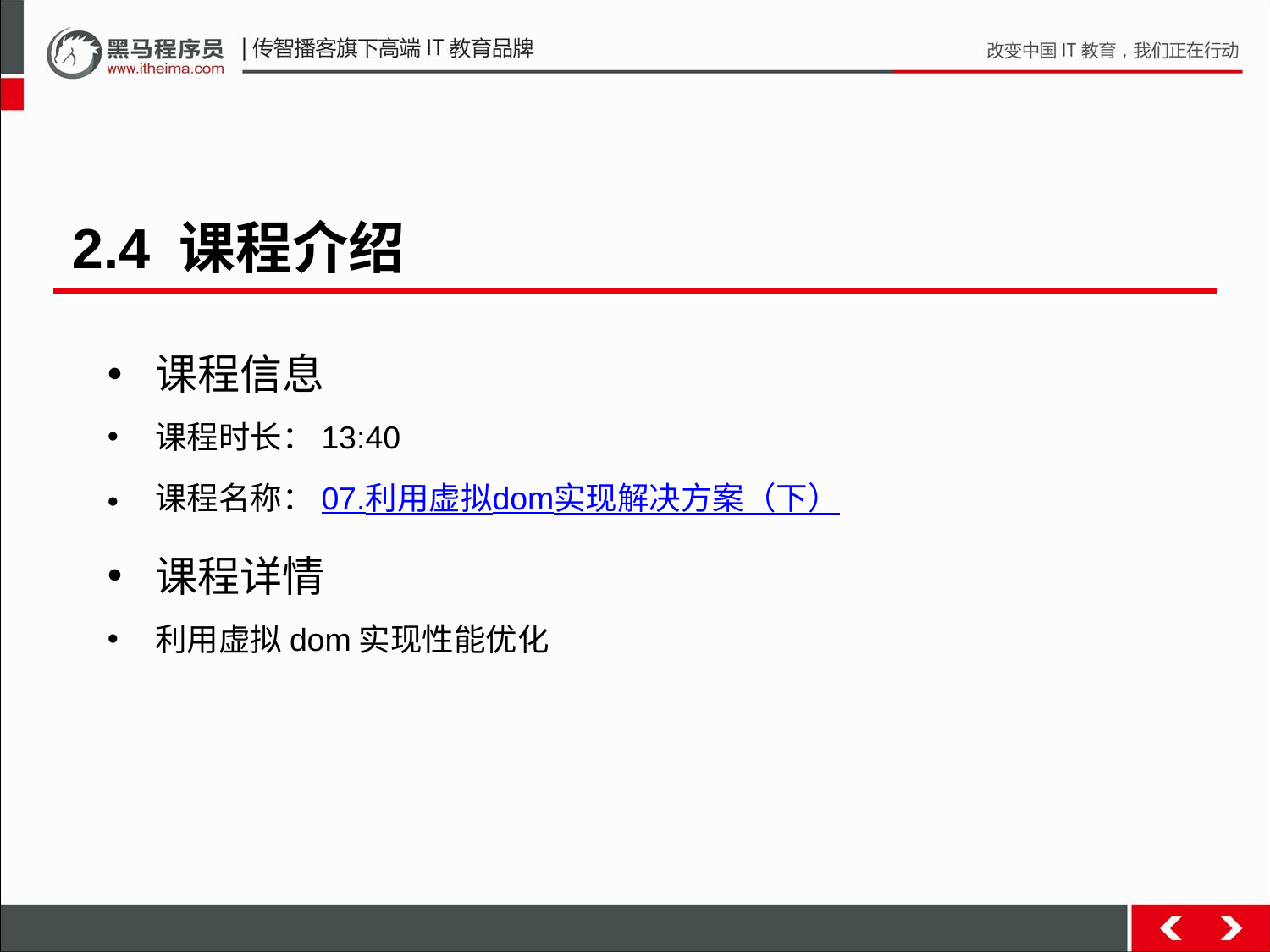

2.4 课程介绍
课程信息
课程时长：13:40
课程名称：07.利用虚拟dom实现解决方案（下）
课程详情
利用虚拟dom实现性能优化